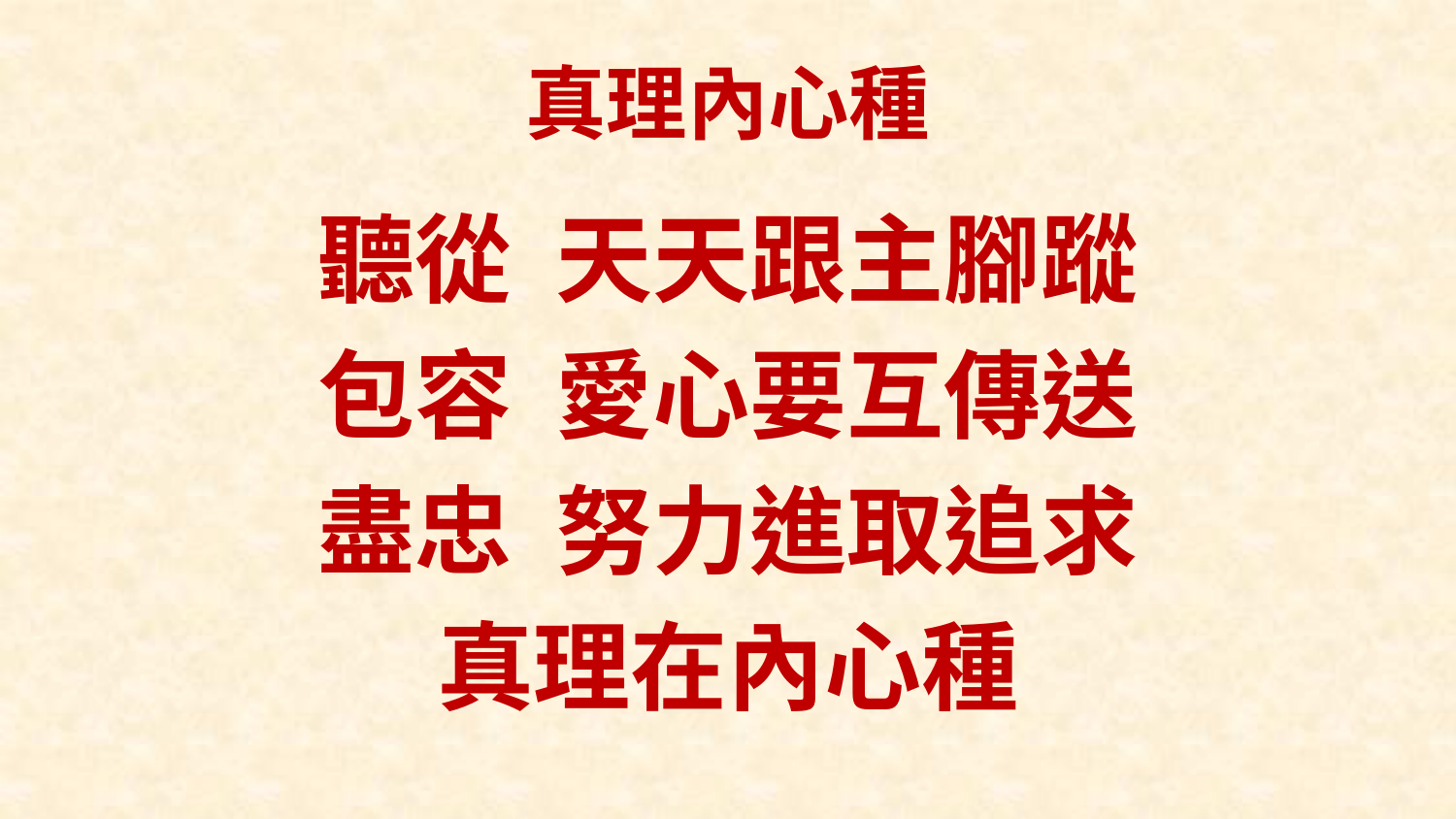

# 真理內心種
聽從  天天跟主腳蹤
包容  愛心要互傳送
盡忠  努力進取追求
真理在內心種